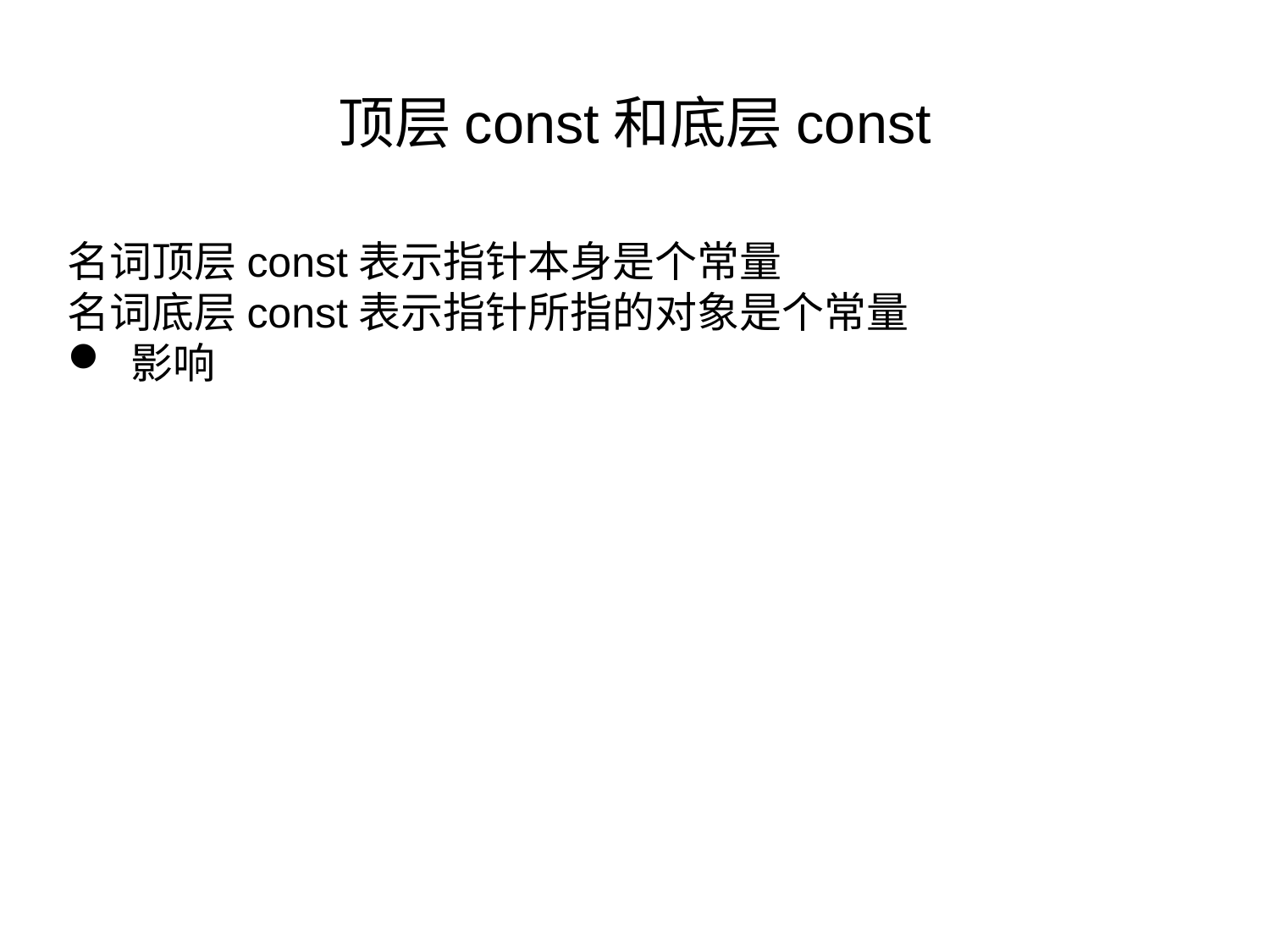

顶层const和底层const
名词顶层const表示指针本身是个常量
名词底层const表示指针所指的对象是个常量
影响